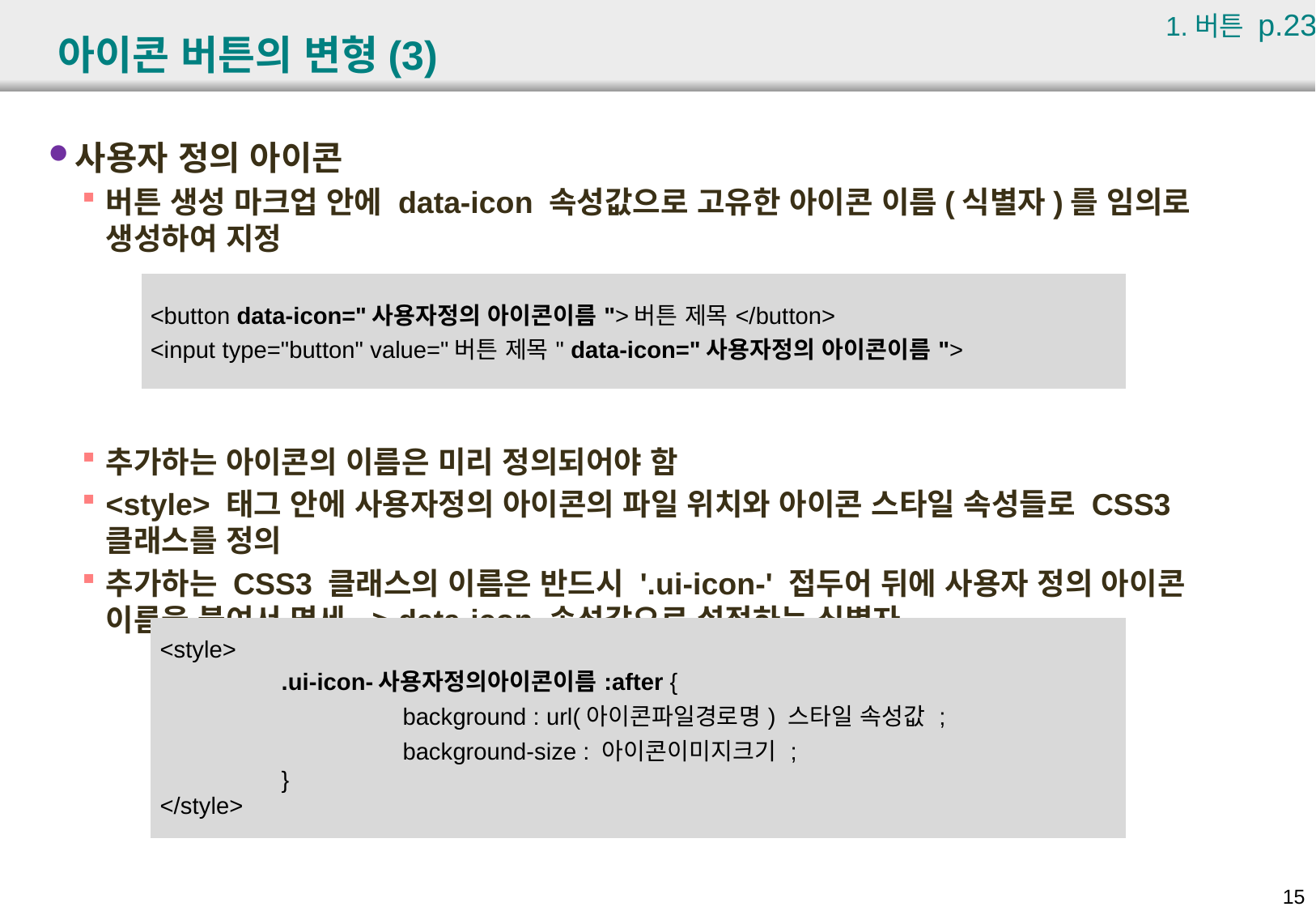

1.버튼 p.235
# 아이콘 버튼의 변형(3)
사용자 정의 아이콘
버튼 생성 마크업 안에 data-icon 속성값으로 고유한 아이콘 이름(식별자)를 임의로 생성하여 지정

추가하는 아이콘의 이름은 미리 정의되어야 함
<style> 태그 안에 사용자정의 아이콘의 파일 위치와 아이콘 스타일 속성들로 CSS3 클래스를 정의
추가하는 CSS3 클래스의 이름은 반드시 '.ui-icon-' 접두어 뒤에 사용자 정의 아이콘 이름을 붙여서 명세 -> data-icon 속성값으로 설정하는 식별자

| <button data-icon="사용자정의 아이콘이름">버튼 제목</button> <input type="button" value="버튼 제목" data-icon="사용자정의 아이콘이름"> |
| --- |
| <style> .ui-icon-사용자정의아이콘이름:after { background : url(아이콘파일경로명) 스타일 속성값 ; background-size : 아이콘이미지크기 ; } </style> |
| --- |